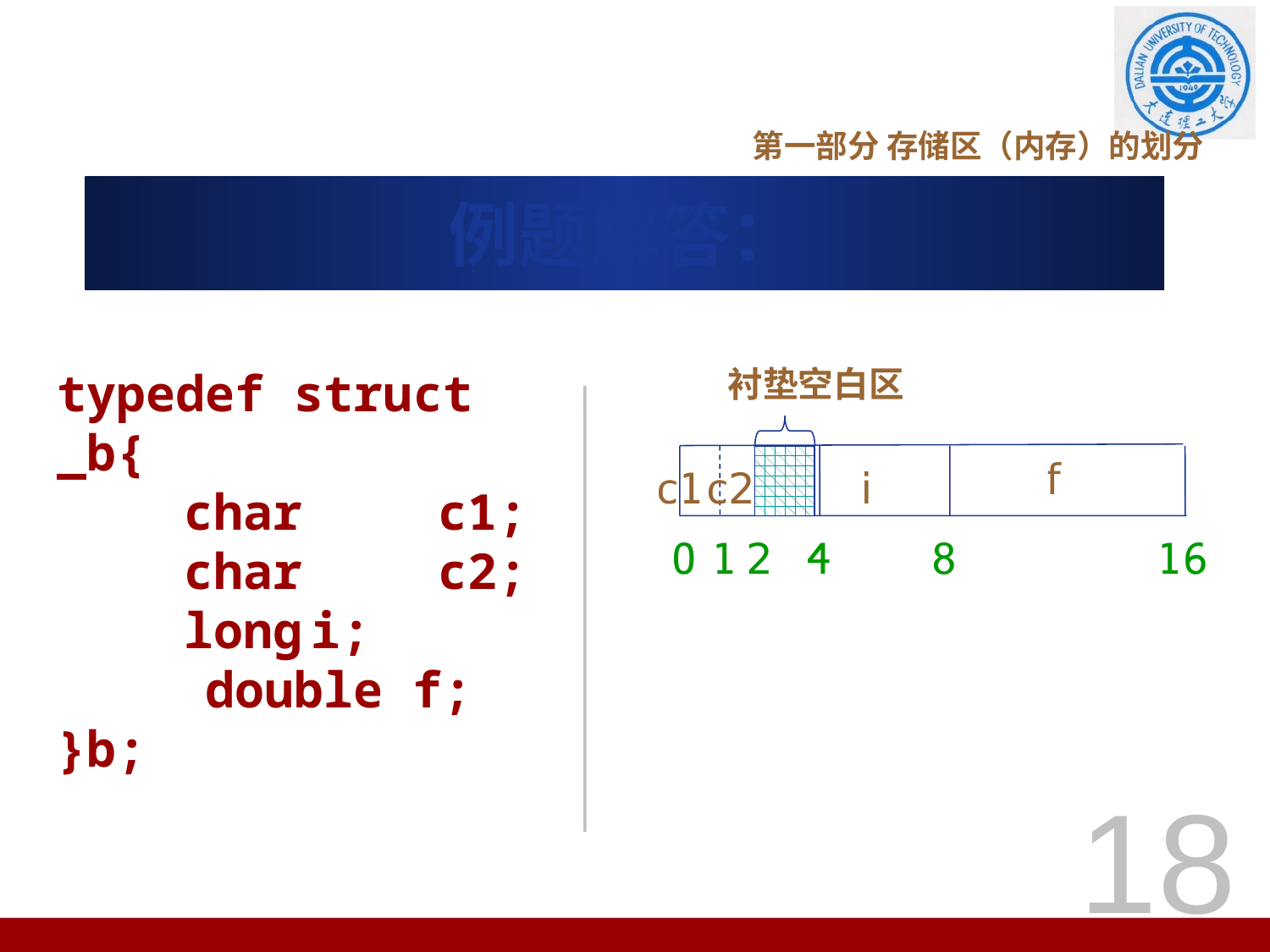

第一部分 存储区（内存）的划分
# 例题解答：
衬垫空白区

f

c2
i

1
8
2
4
16
c1
0
typedef struct  _b{
	char 	c1;
	char 	c2;
	long	i;
     double f;
}b;

18